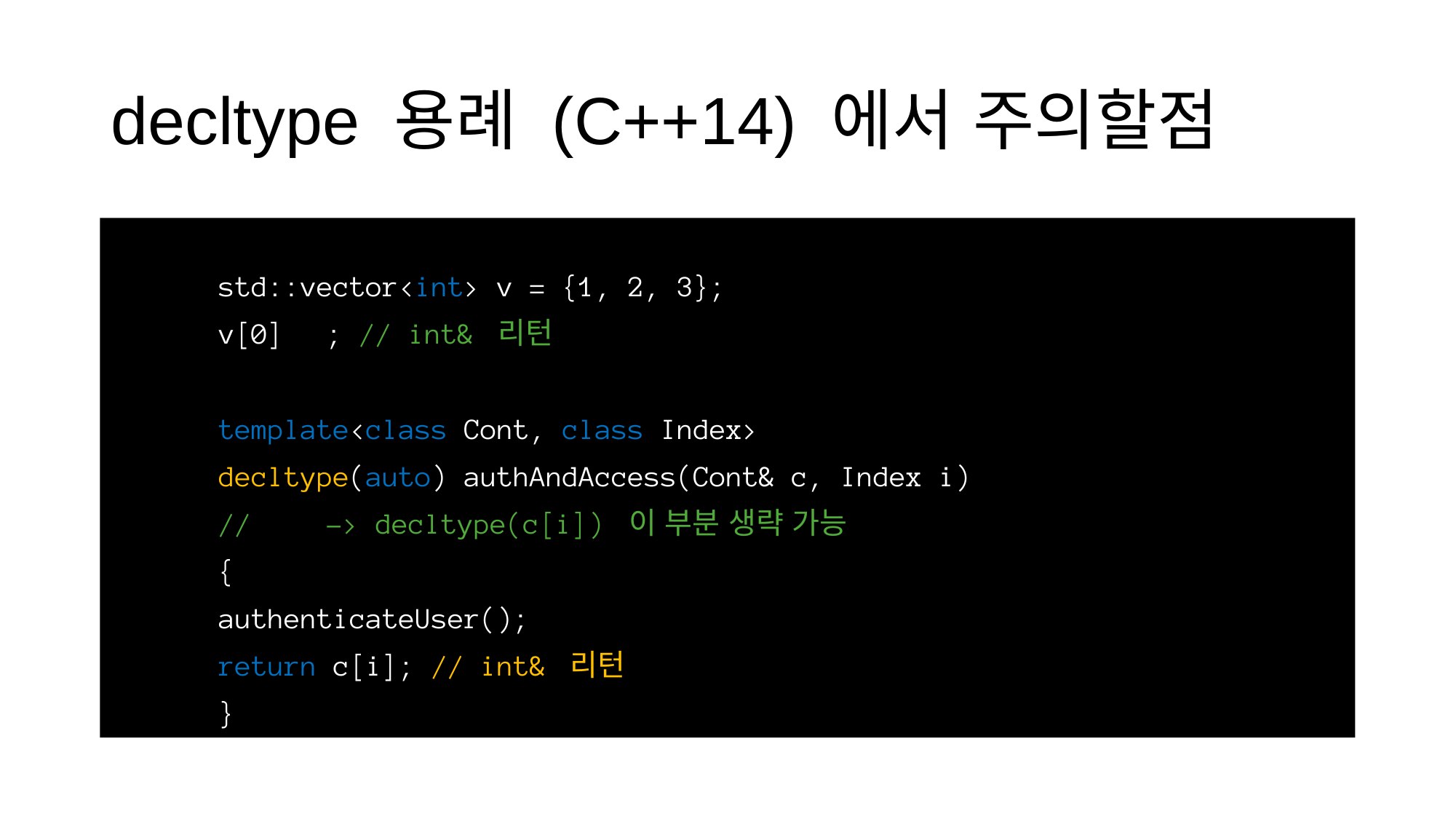

# decltype 용례 (C++14) 에서 주의할점

	std::vector<int> v = {1, 2, 3};
	v[0]	; // int& 리턴

	template<class Cont, class Index>
	decltype(auto) authAndAccess(Cont& c, Index i)
	//	-> decltype(c[i]) 이 부분 생략 가능
	{
		authenticateUser();
		return c[i]; // int& 리턴
	}